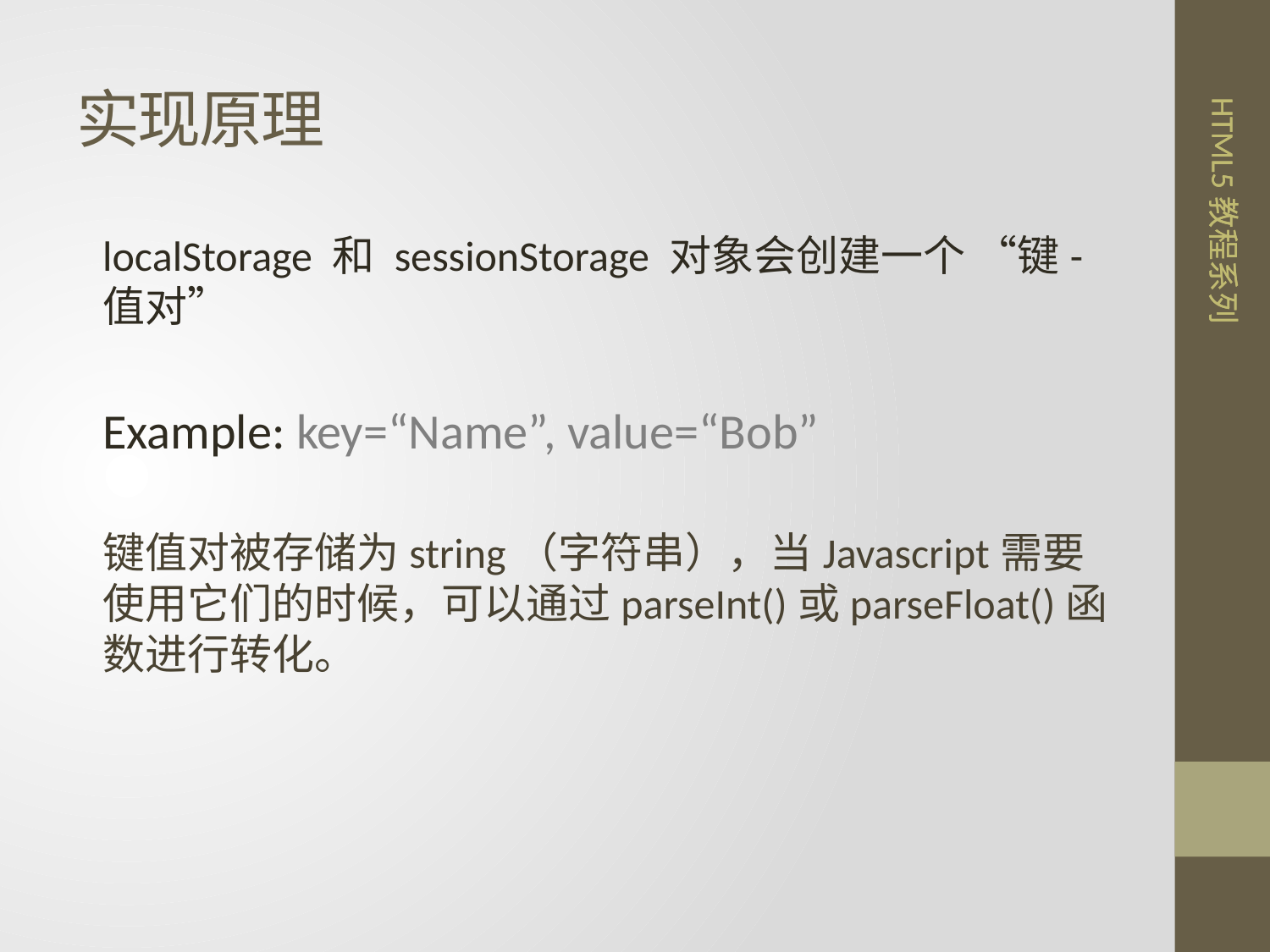

# 实现原理
localStorage 和 sessionStorage 对象会创建一个 “键-值对”

Example: key=“Name”, value=“Bob”

键值对被存储为string（字符串），当Javascript需要使用它们的时候，可以通过parseInt()或parseFloat()函数进行转化。